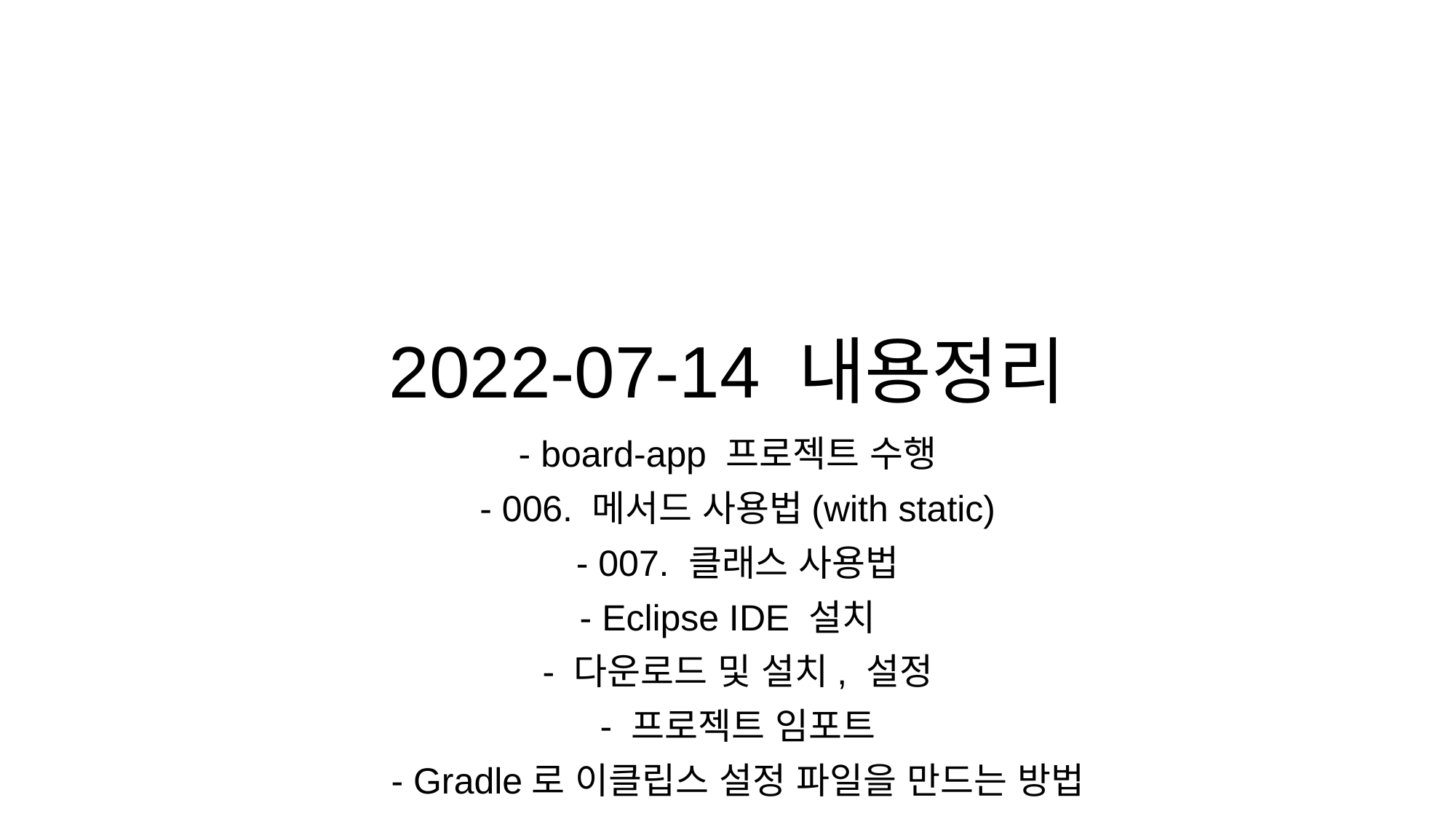

# 2022-07-14 내용정리
- board-app 프로젝트 수행
  - 006. 메서드 사용법(with static)
  - 007. 클래스 사용법
- Eclipse IDE 설치
  - 다운로드 및 설치, 설정
  - 프로젝트 임포트
  - Gradle로 이클립스 설정 파일을 만드는 방법